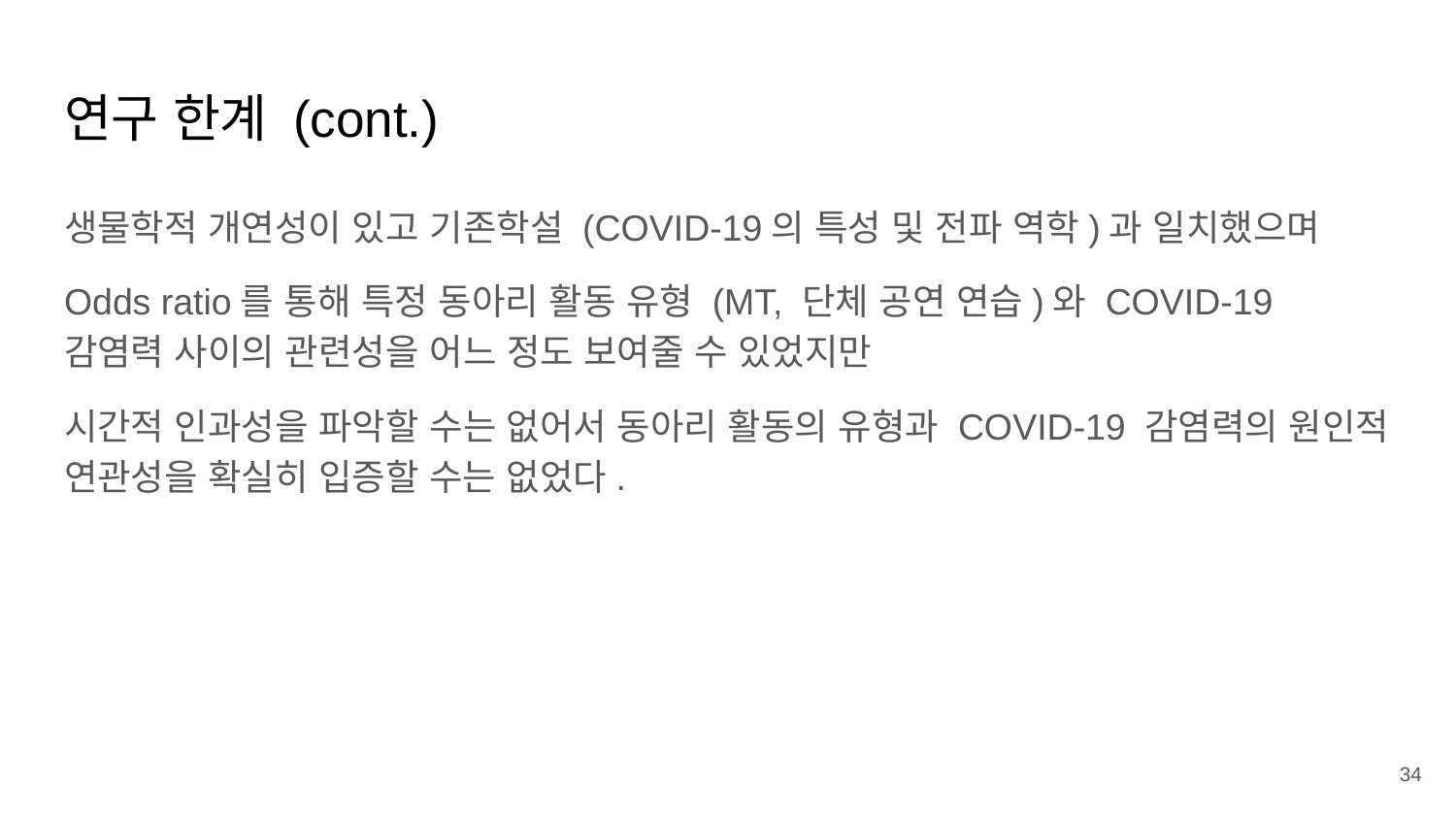

# 연구 한계 (cont.)
생물학적 개연성이 있고 기존학설 (COVID-19의 특성 및 전파 역학)과 일치했으며
Odds ratio를 통해 특정 동아리 활동 유형 (MT, 단체 공연 연습)와 COVID-19 감염력 사이의 관련성을 어느 정도 보여줄 수 있었지만
시간적 인과성을 파악할 수는 없어서 동아리 활동의 유형과 COVID-19 감염력의 원인적 연관성을 확실히 입증할 수는 없었다.
34